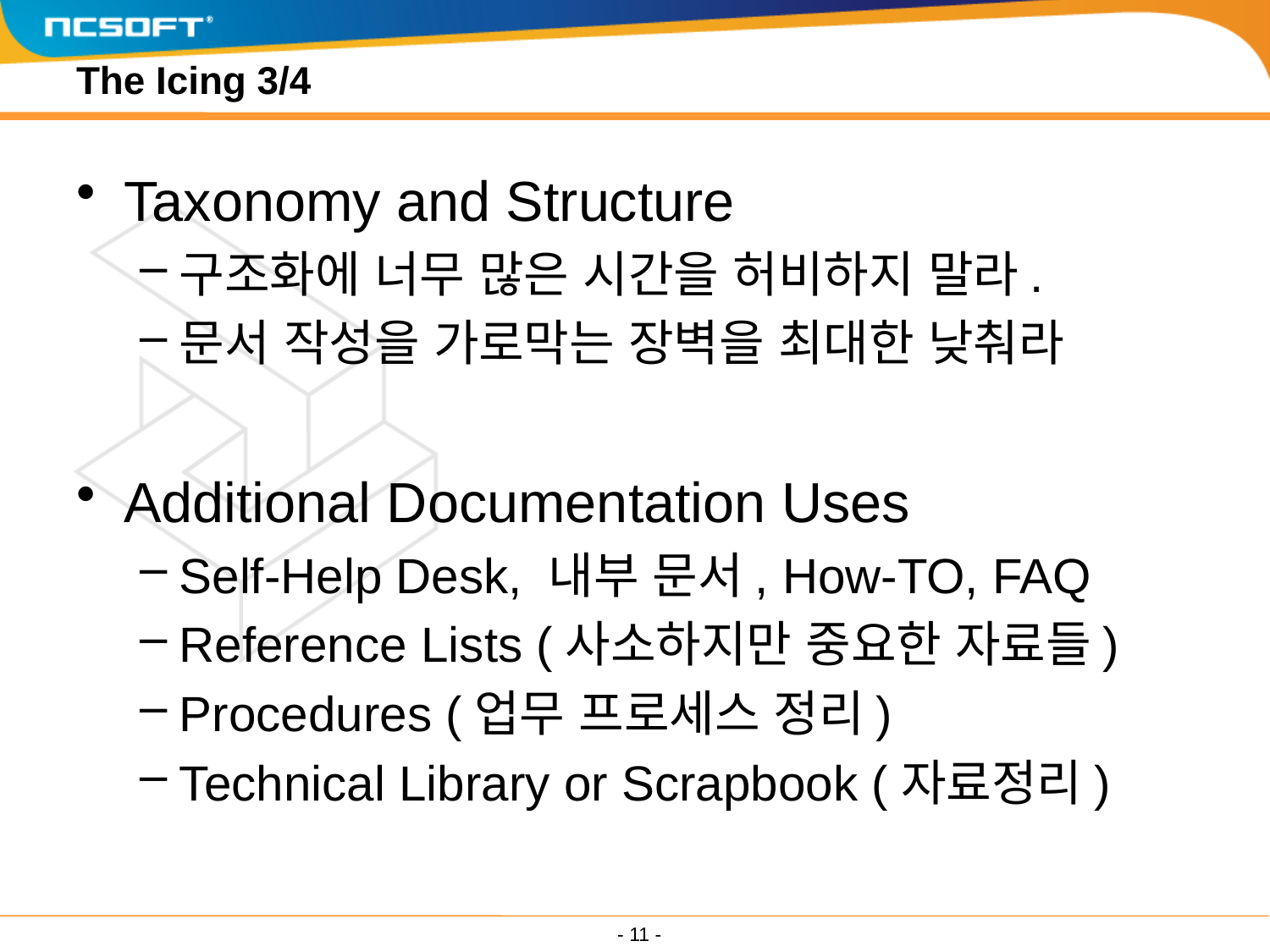

# The Icing 3/4
Taxonomy and Structure
구조화에 너무 많은 시간을 허비하지 말라.
문서 작성을 가로막는 장벽을 최대한 낮춰라

Additional Documentation Uses
Self-Help Desk, 내부 문서, How-TO, FAQ
Reference Lists (사소하지만 중요한 자료들)
Procedures (업무 프로세스 정리)
Technical Library or Scrapbook (자료정리)

 - 11 -